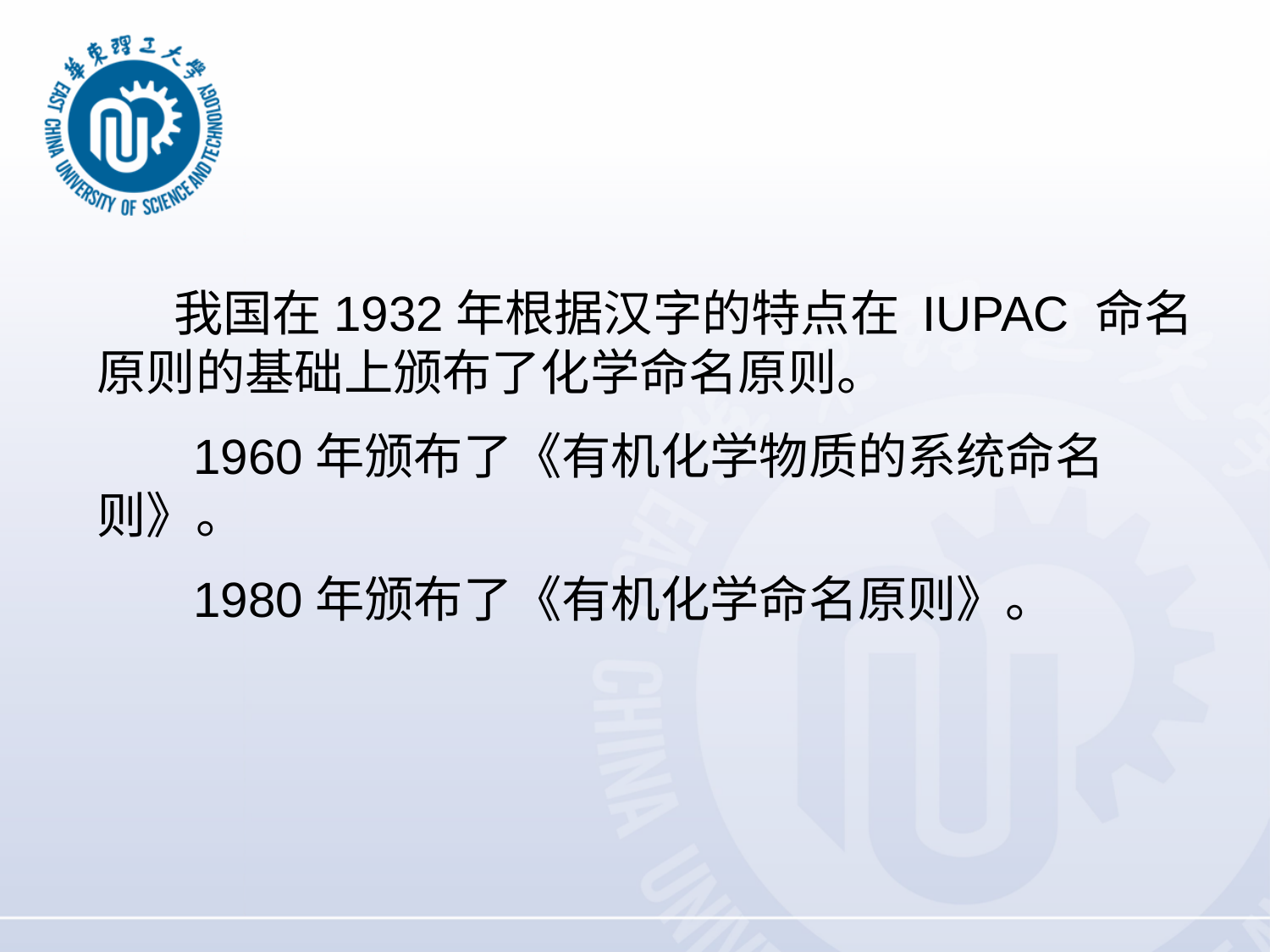

我国在1932年根据汉字的特点在 IUPAC 命名原则的基础上颁布了化学命名原则。
       1960年颁布了《有机化学物质的系统命名则》。
       1980年颁布了《有机化学命名原则》。